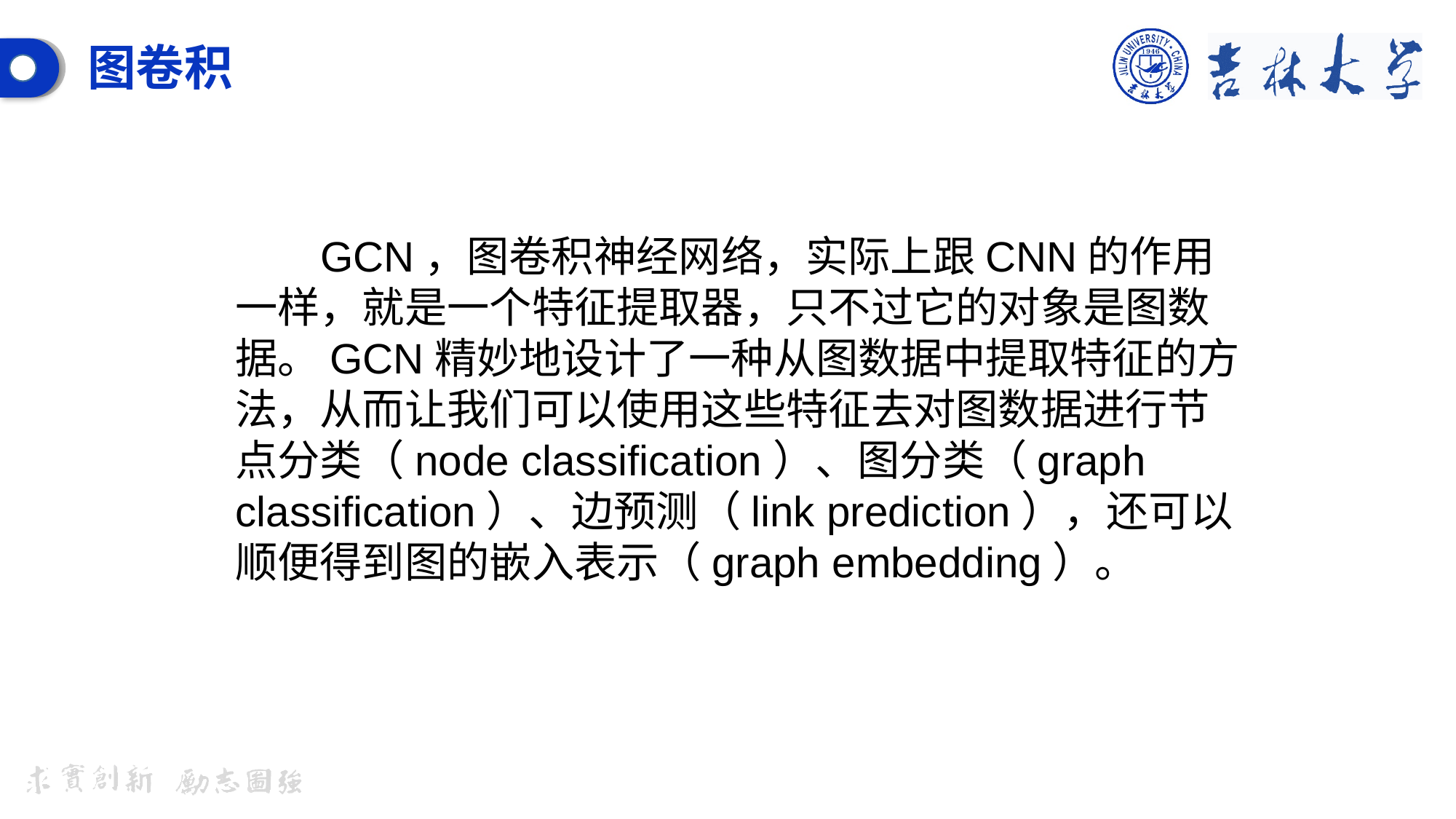

图卷积
GCN，图卷积神经网络，实际上跟CNN的作用一样，就是一个特征提取器，只不过它的对象是图数据。GCN精妙地设计了一种从图数据中提取特征的方法，从而让我们可以使用这些特征去对图数据进行节点分类（node classification）、图分类（graph classification）、边预测（link prediction），还可以顺便得到图的嵌入表示（graph embedding）。